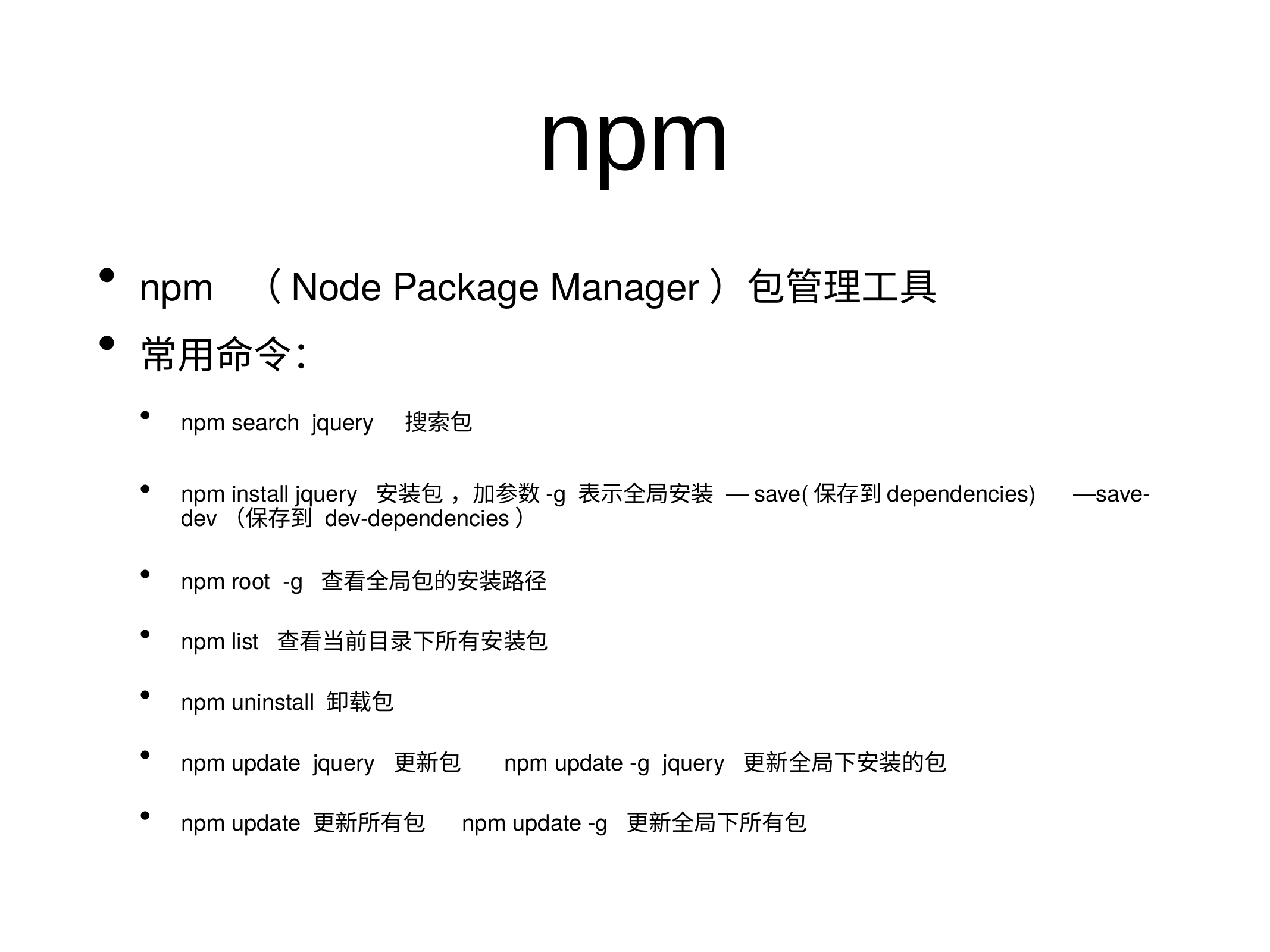

# npm
npm  （Node Package Manager）包管理工具
常用命令：
npm search  jquery    搜索包
npm install jquery  安装包 ，加参数-g 表示全局安装  —save(保存到dependencies)      —save-dev（保存到 dev-dependencies）
npm root  -g  查看全局包的安装路径
npm list  查看当前目录下所有安装包
npm uninstall 卸载包
npm update  jquery  更新包      npm update -g  jquery  更新全局下安装的包
npm update 更新所有包     npm update -g  更新全局下所有包